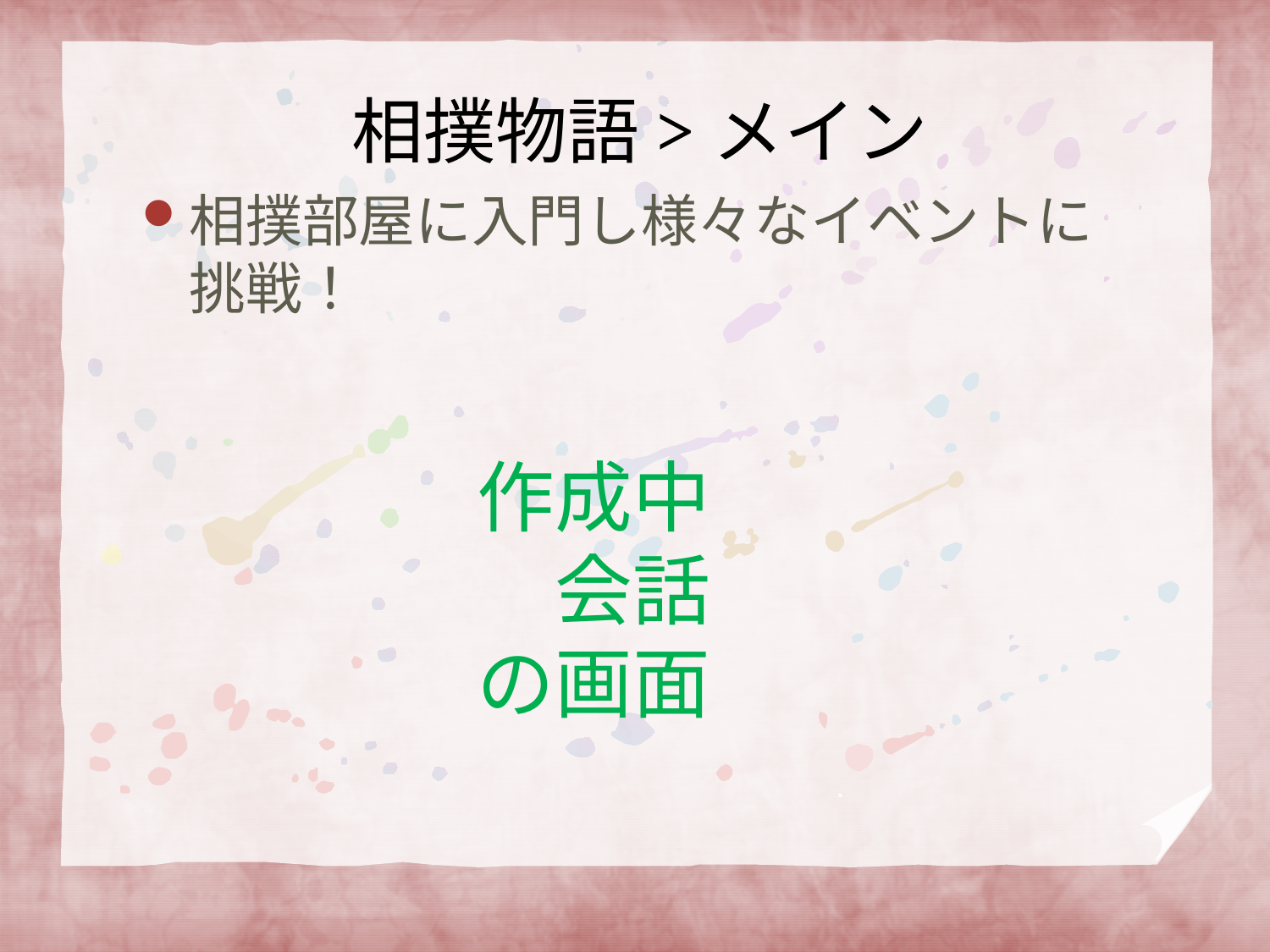

# 相撲物語>メイン
相撲部屋に入門し様々なイベントに挑戦！

作成中　会話の画面